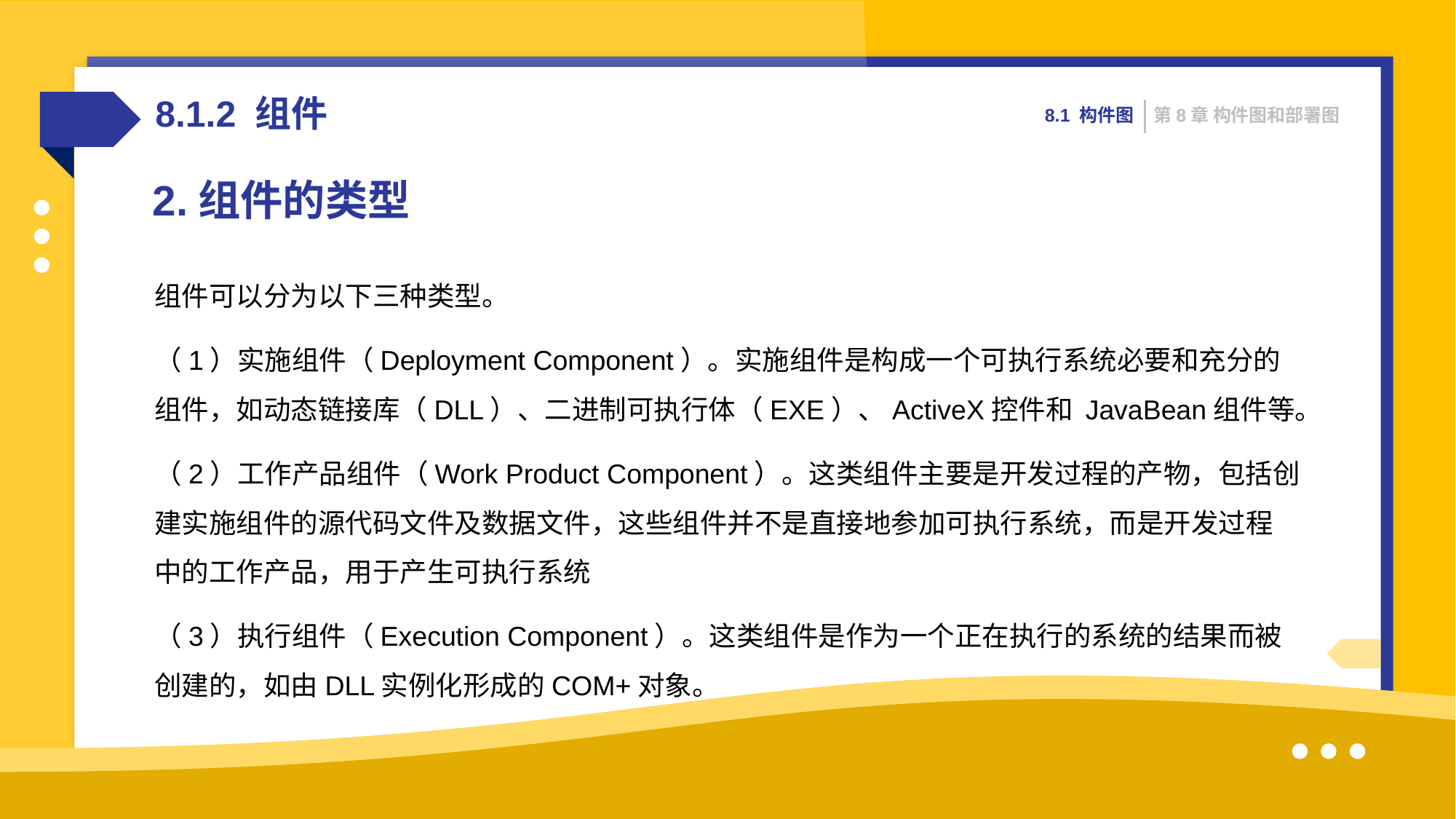

8.1.2 组件
 8.1 构件图
第8章 构件图和部署图
2.组件的类型
组件可以分为以下三种类型。
（1）实施组件（Deployment Component）。实施组件是构成一个可执行系统必要和充分的组件，如动态链接库（DLL）、二进制可执行体（EXE）、ActiveX控件和 JavaBean组件等。
（2）工作产品组件（Work Product Component）。这类组件主要是开发过程的产物，包括创建实施组件的源代码文件及数据文件，这些组件并不是直接地参加可执行系统，而是开发过程中的工作产品，用于产生可执行系统
（3）执行组件（Execution Component）。这类组件是作为一个正在执行的系统的结果而被创建的，如由DLL实例化形成的COM+对象。